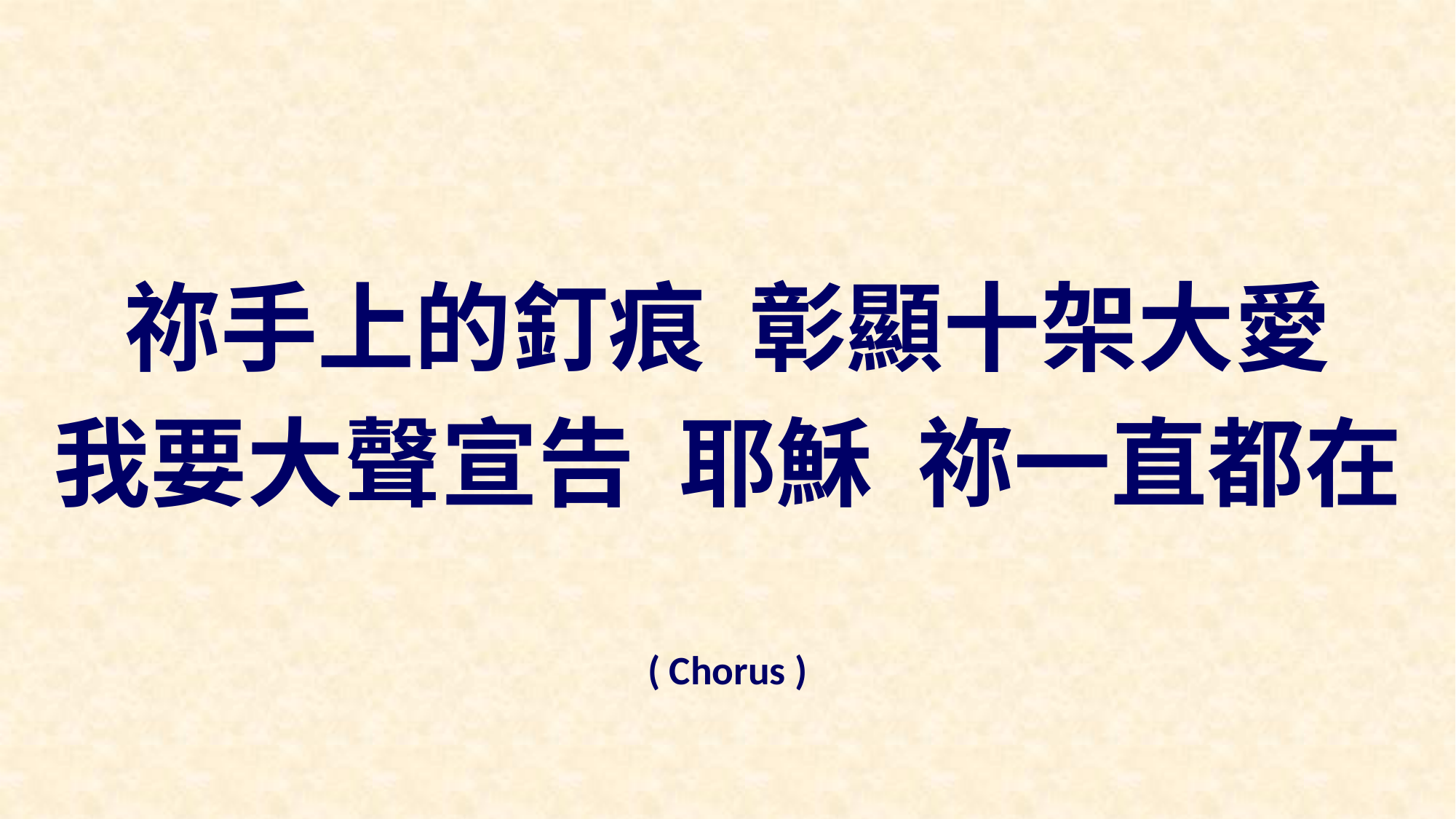

祢手上的釘痕  彰顯十架大愛
我要大聲宣告  耶穌  祢一直都在
( Chorus )